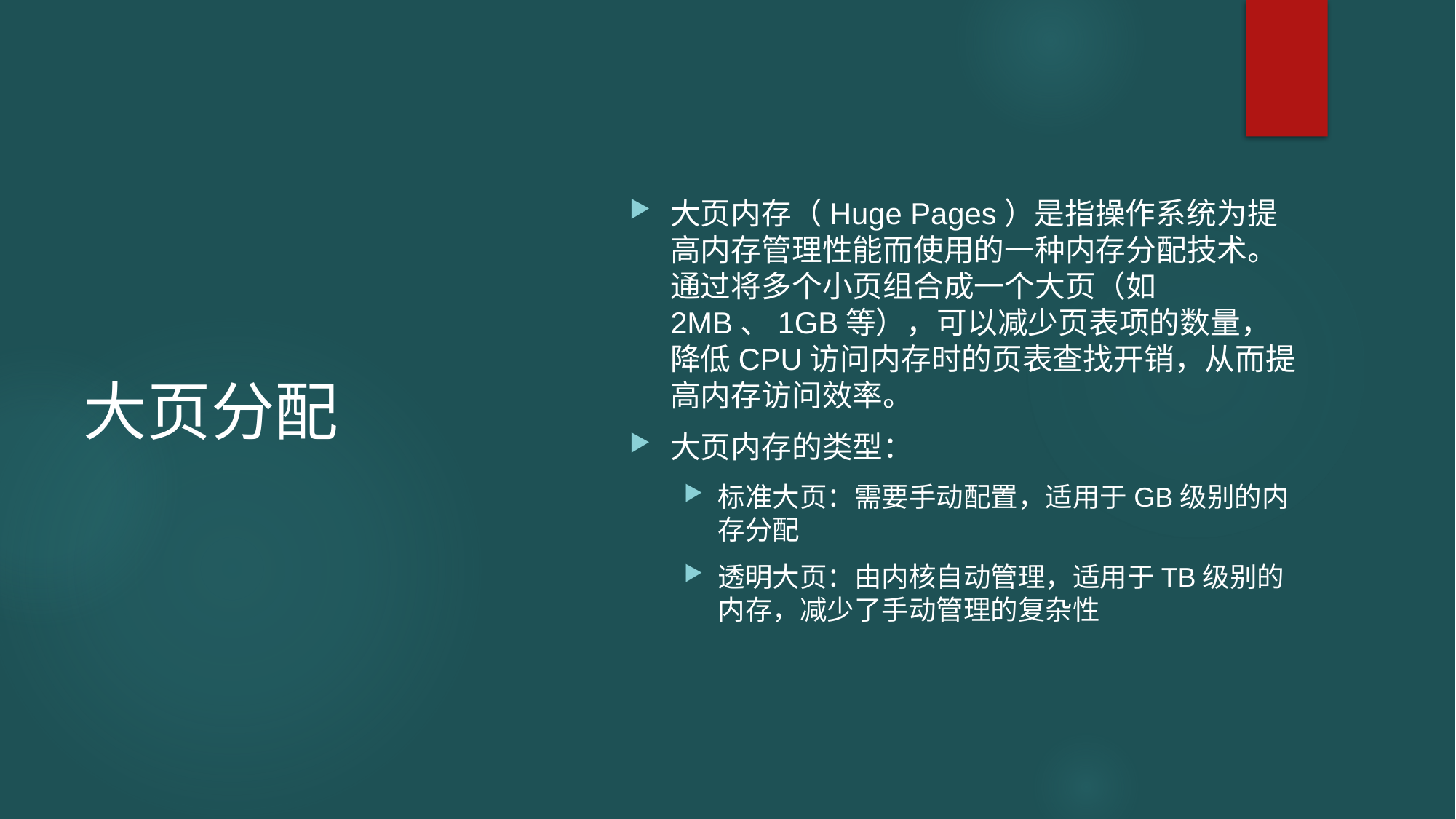

# 大页分配
大页内存（Huge Pages）是指操作系统为提高内存管理性能而使用的一种内存分配技术。通过将多个小页组合成一个大页（如2MB、1GB等），可以减少页表项的数量，降低CPU访问内存时的页表查找开销，从而提高内存访问效率。
大页内存的类型：
标准大页：需要手动配置，适用于GB级别的内存分配
透明大页：由内核自动管理，适用于TB级别的内存，减少了手动管理的复杂性